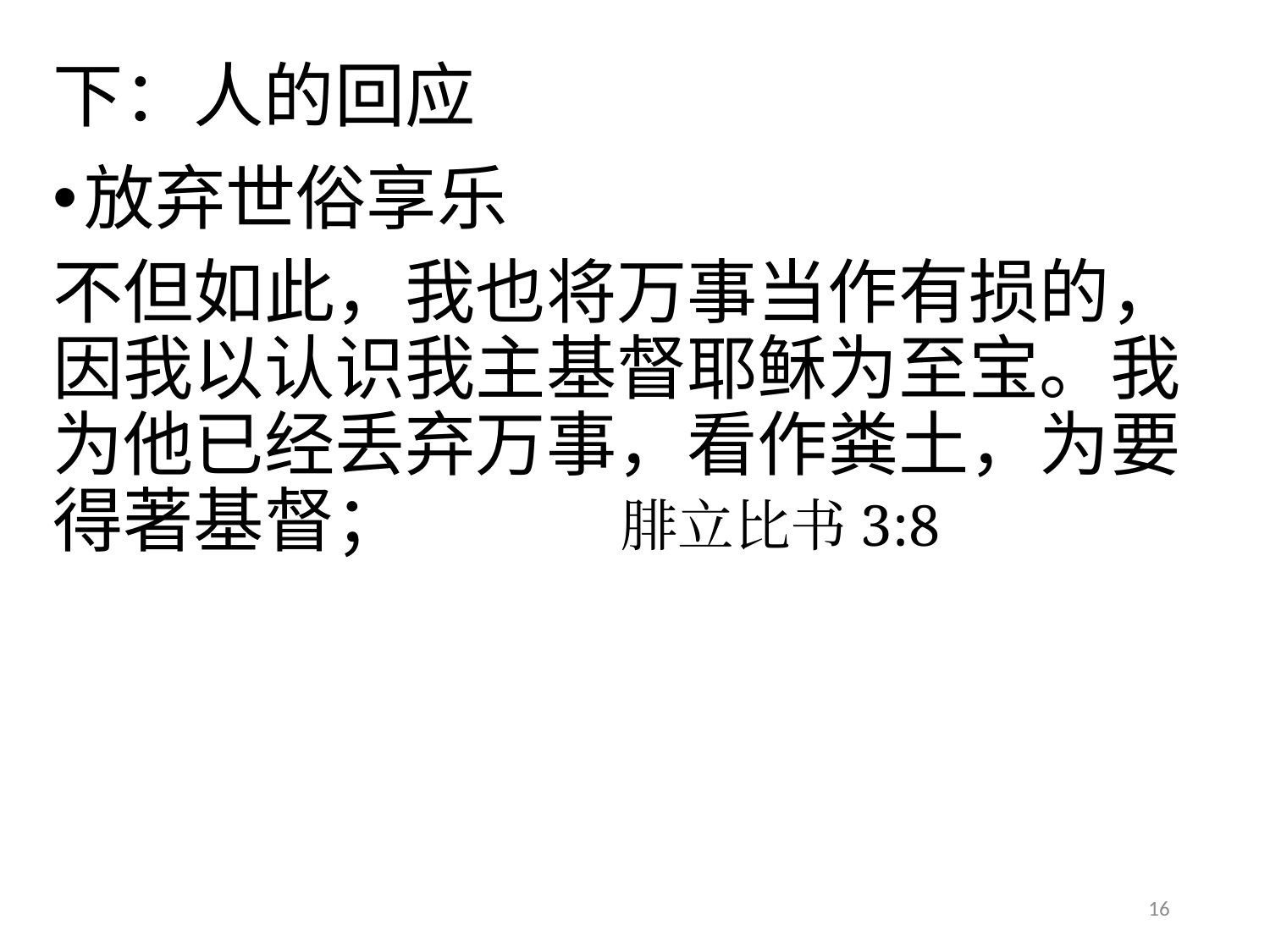

# 下：人的回应
放弃世俗享乐
不但如此，我也将万事当作有损的，因我以认识我主基督耶稣为至宝。我为他已经丢弃万事，看作粪土，为要得著基督；               腓立比书3:8
16